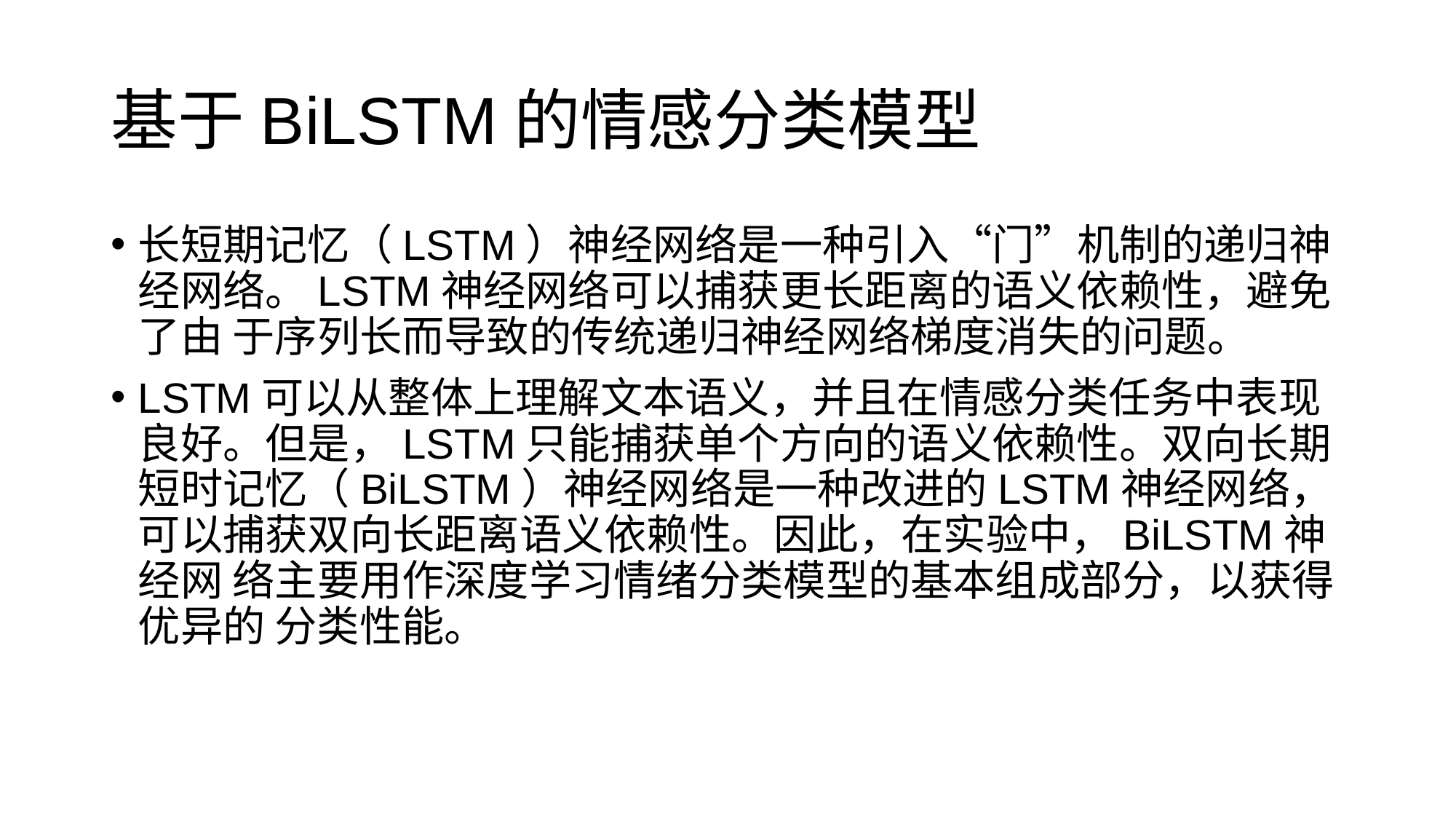

# 基于BiLSTM的情感分类模型
长短期记忆（LSTM）神经网络是一种引入“门”机制的递归神经网络。LSTM神经网络可以捕获更长距离的语义依赖性，避免了由 于序列长而导致的传统递归神经网络梯度消失的问题。
LSTM可以从整体上理解文本语义，并且在情感分类任务中表现 良好。但是，LSTM只能捕获单个方向的语义依赖性。双向长期 短时记忆（BiLSTM）神经网络是一种改进的LSTM神经网络， 可以捕获双向长距离语义依赖性。因此，在实验中，BiLSTM神经网 络主要用作深度学习情绪分类模型的基本组成部分，以获得优异的 分类性能。